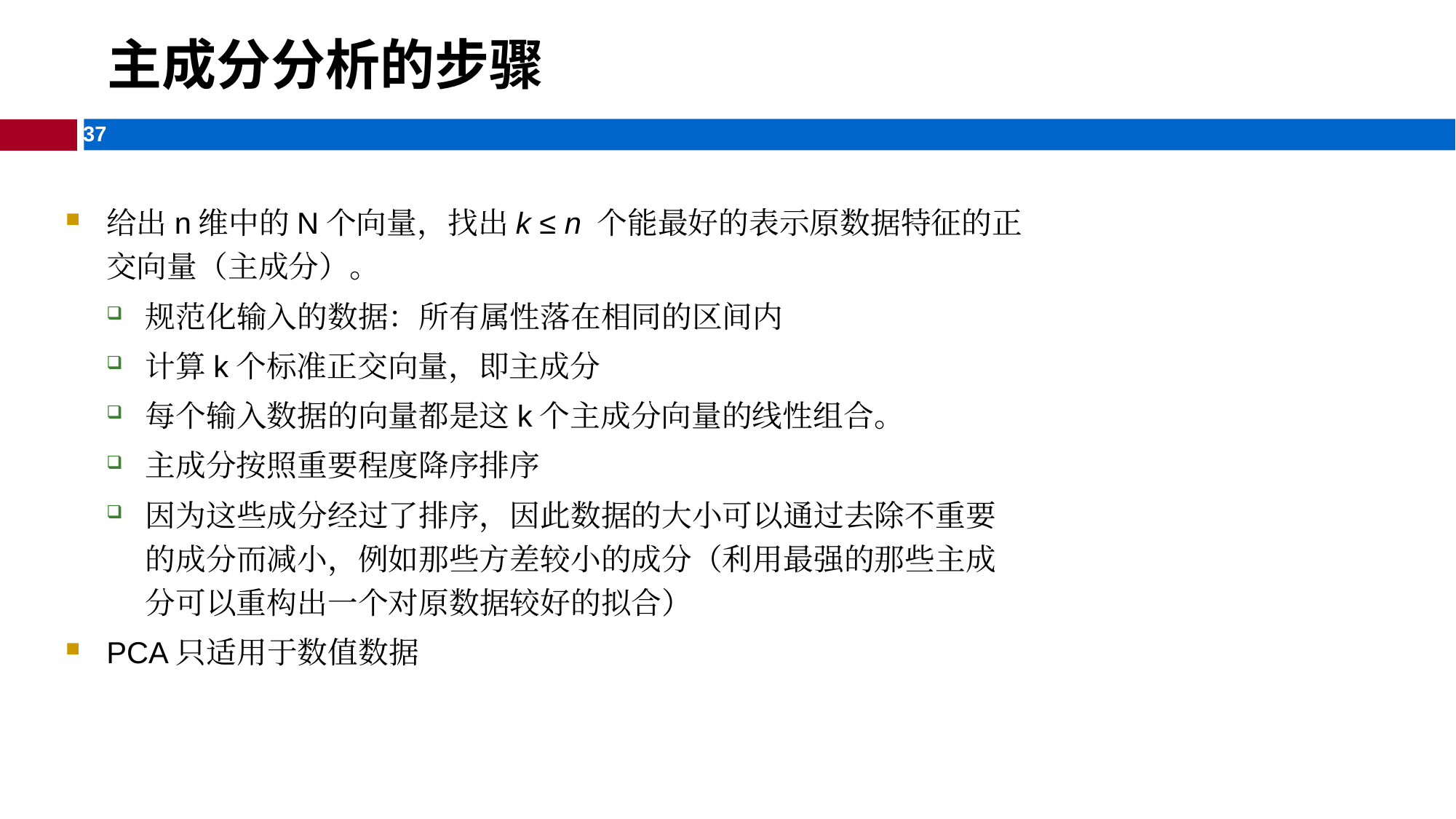

主成分分析的步骤
给出n维中的N个向量，找出k ≤ n 个能最好的表示原数据特征的正交向量（主成分）。
规范化输入的数据：所有属性落在相同的区间内
计算k个标准正交向量，即主成分
每个输入数据的向量都是这k个主成分向量的线性组合。
主成分按照重要程度降序排序
因为这些成分经过了排序，因此数据的大小可以通过去除不重要的成分而减小，例如那些方差较小的成分（利用最强的那些主成分可以重构出一个对原数据较好的拟合）
PCA只适用于数值数据